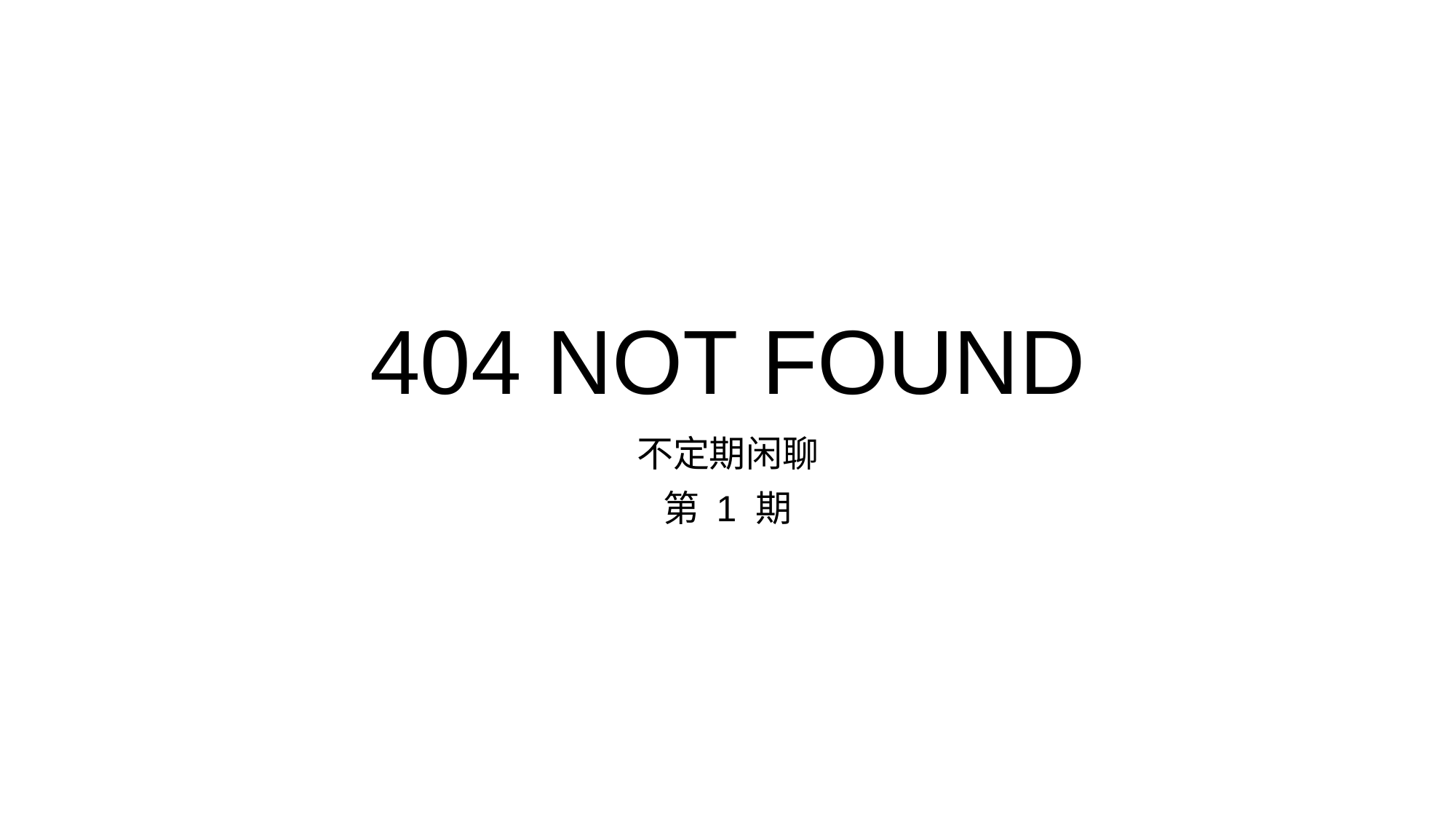

# 404 NOT FOUND
不定期闲聊
第 1 期